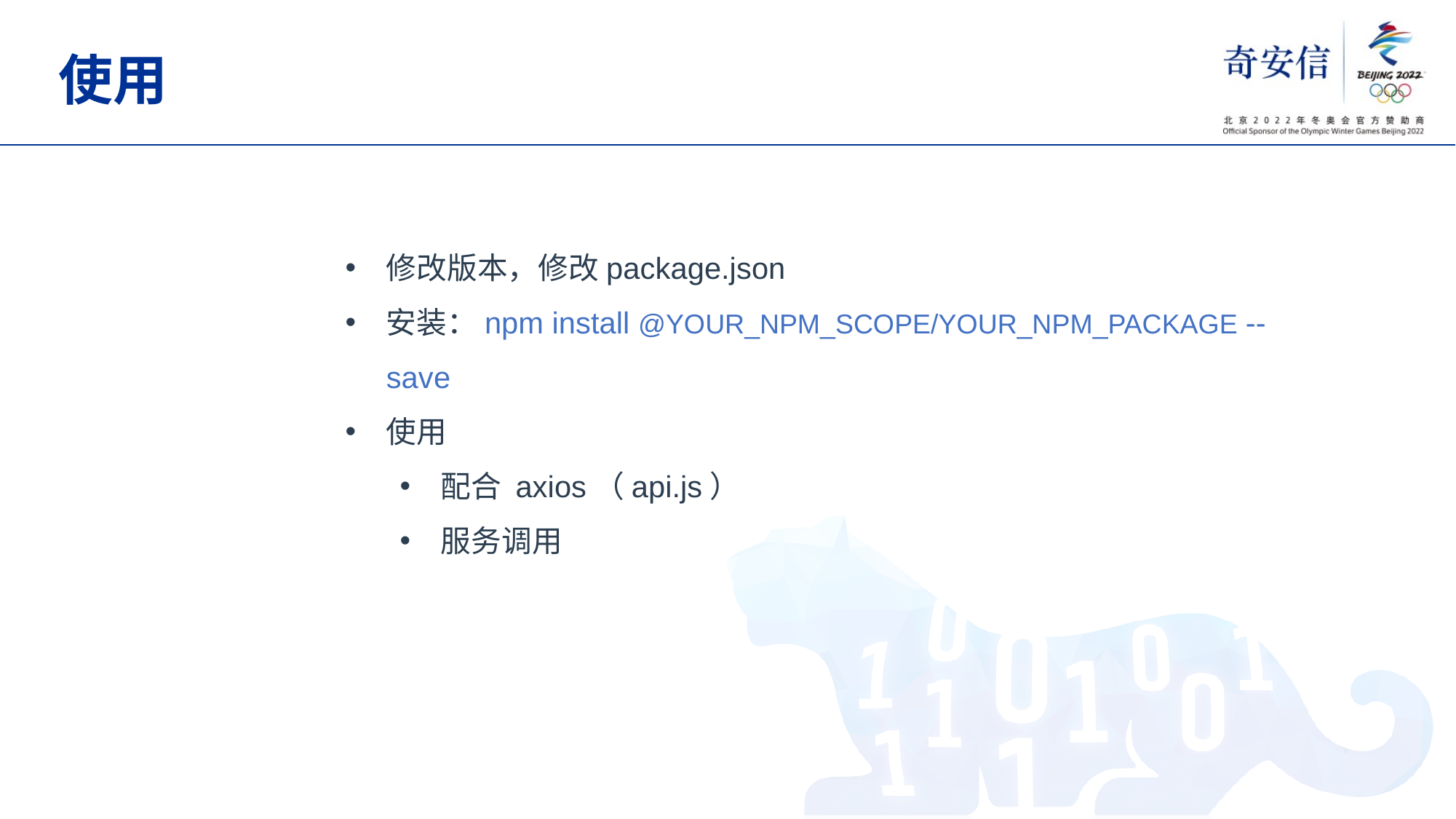

# 使用
修改版本，修改package.json
安装：npm install @YOUR_NPM_SCOPE/YOUR_NPM_PACKAGE --save
使用
配合 axios（api.js）
服务调用